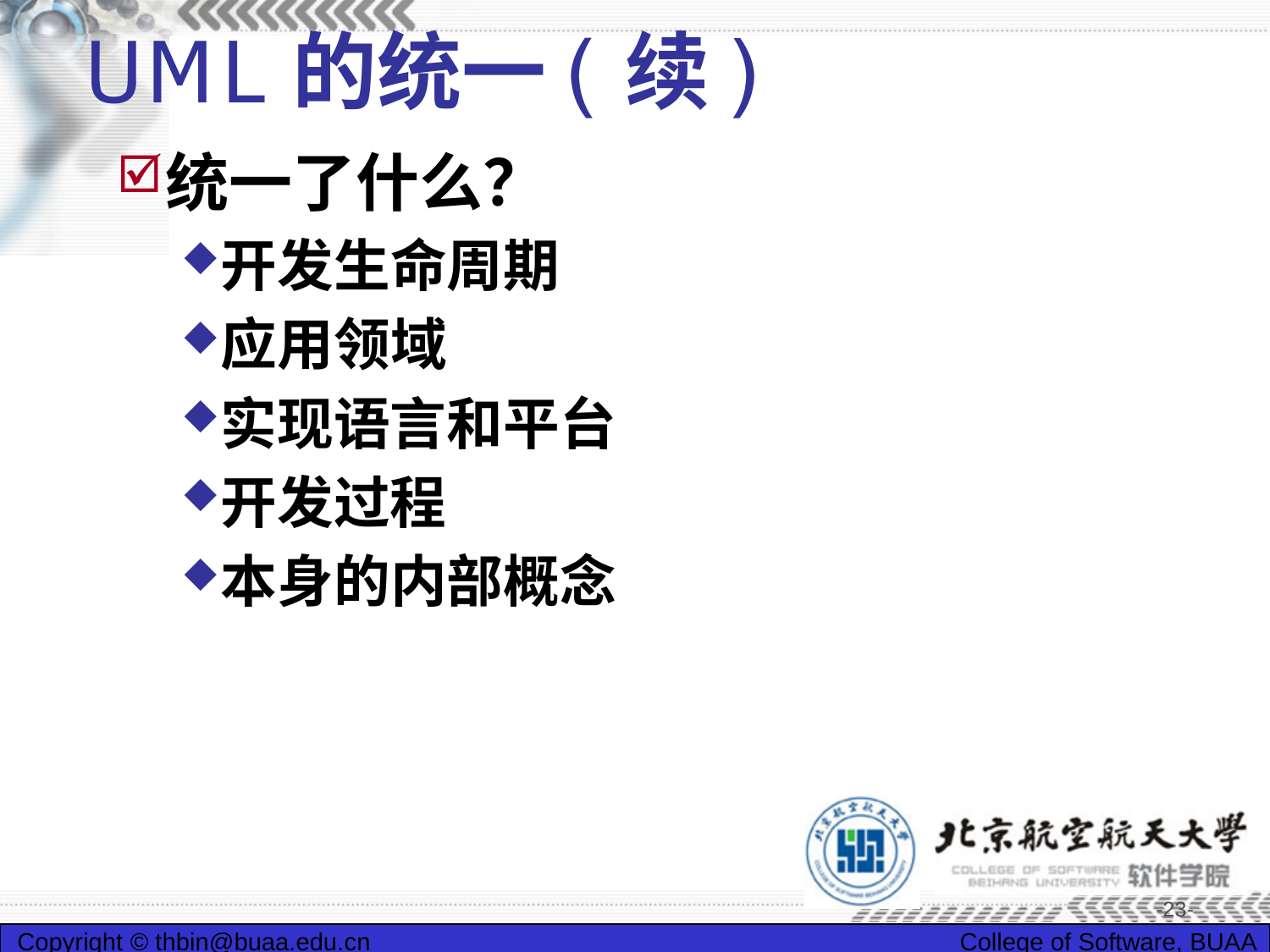

# UML的统一(续)
统一了什么？
开发生命周期
应用领域
实现语言和平台
开发过程
本身的内部概念

-23-